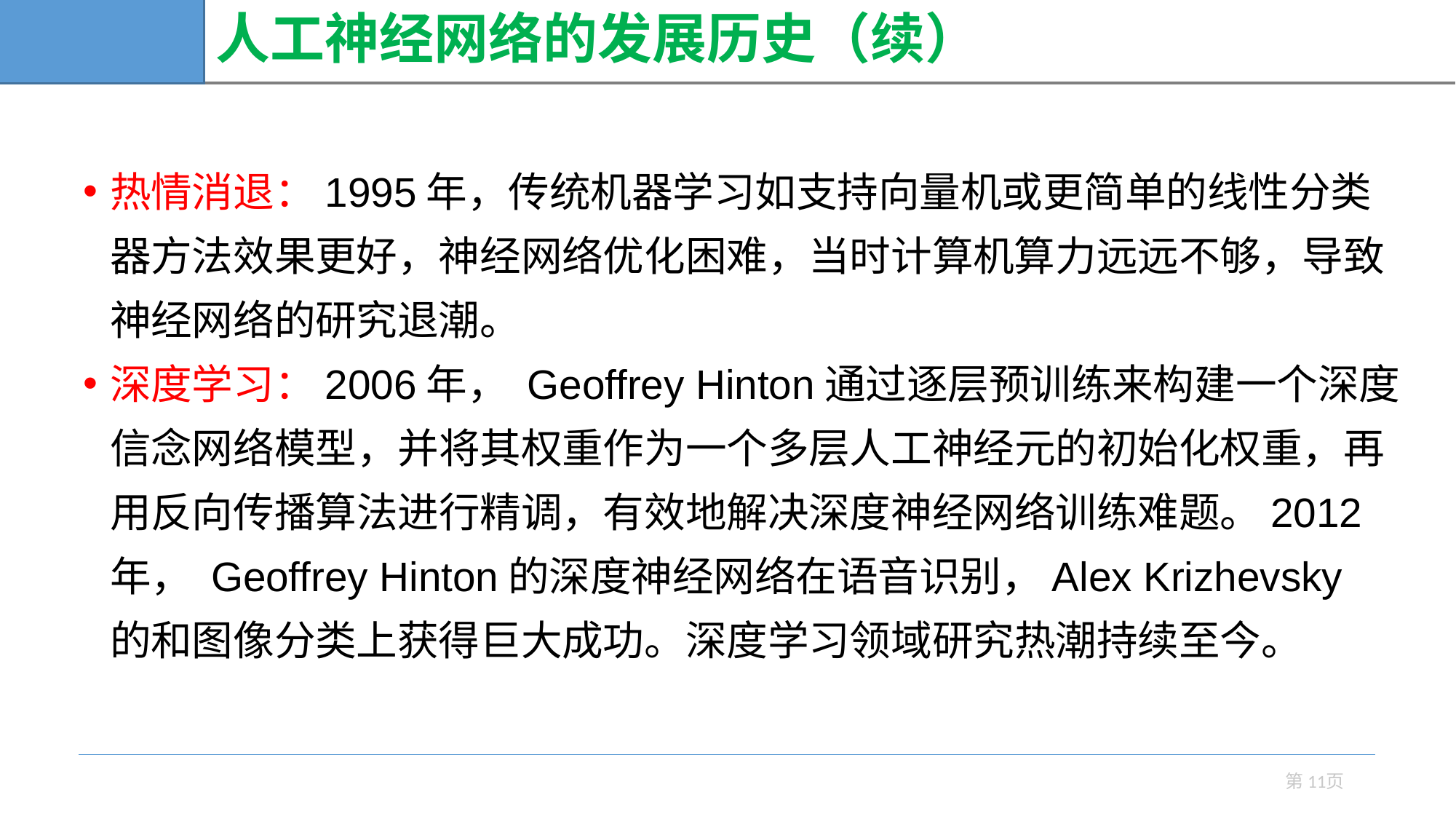

# 人工神经网络的发展历史（续）
热情消退：1995年，传统机器学习如支持向量机或更简单的线性分类器方法效果更好，神经网络优化困难，当时计算机算力远远不够，导致神经网络的研究退潮。
深度学习：2006年， Geoffrey Hinton通过逐层预训练来构建一个深度信念网络模型，并将其权重作为一个多层人工神经元的初始化权重，再用反向传播算法进行精调，有效地解决深度神经网络训练难题。2012年， Geoffrey Hinton的深度神经网络在语音识别，Alex Krizhevsky 的和图像分类上获得巨大成功。深度学习领域研究热潮持续至今。

第11页